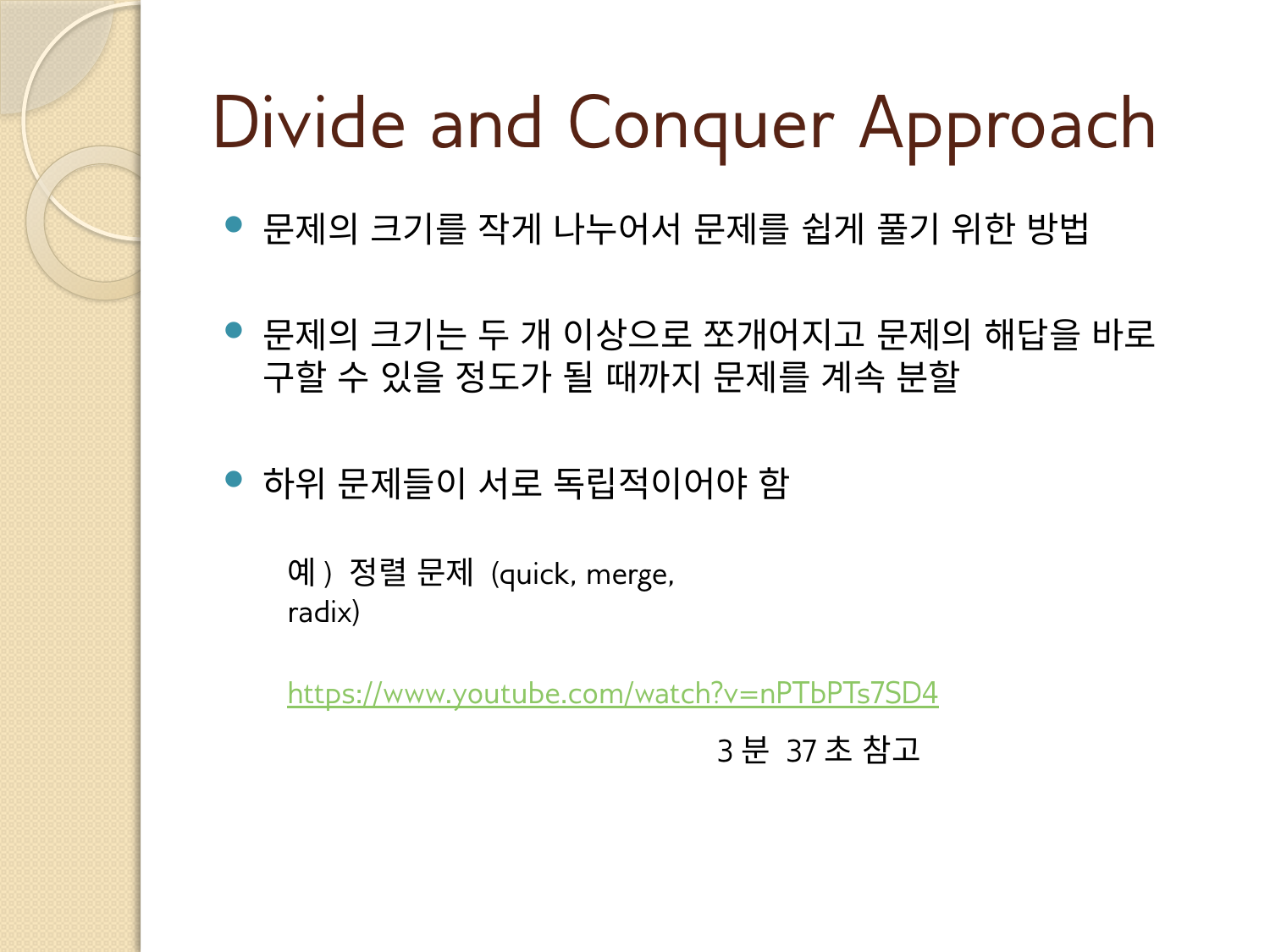

# Divide and Conquer Approach
문제의 크기를 작게 나누어서 문제를 쉽게 풀기 위한 방법

문제의 크기는 두 개 이상으로 쪼개어지고 문제의 해답을 바로 구할 수 있을 정도가 될 때까지 문제를 계속 분할

하위 문제들이 서로 독립적이어야 함
예) 정렬 문제 (quick, merge, radix)
https://www.youtube.com/watch?v=nPTbPTs7SD4
3분 37초 참고